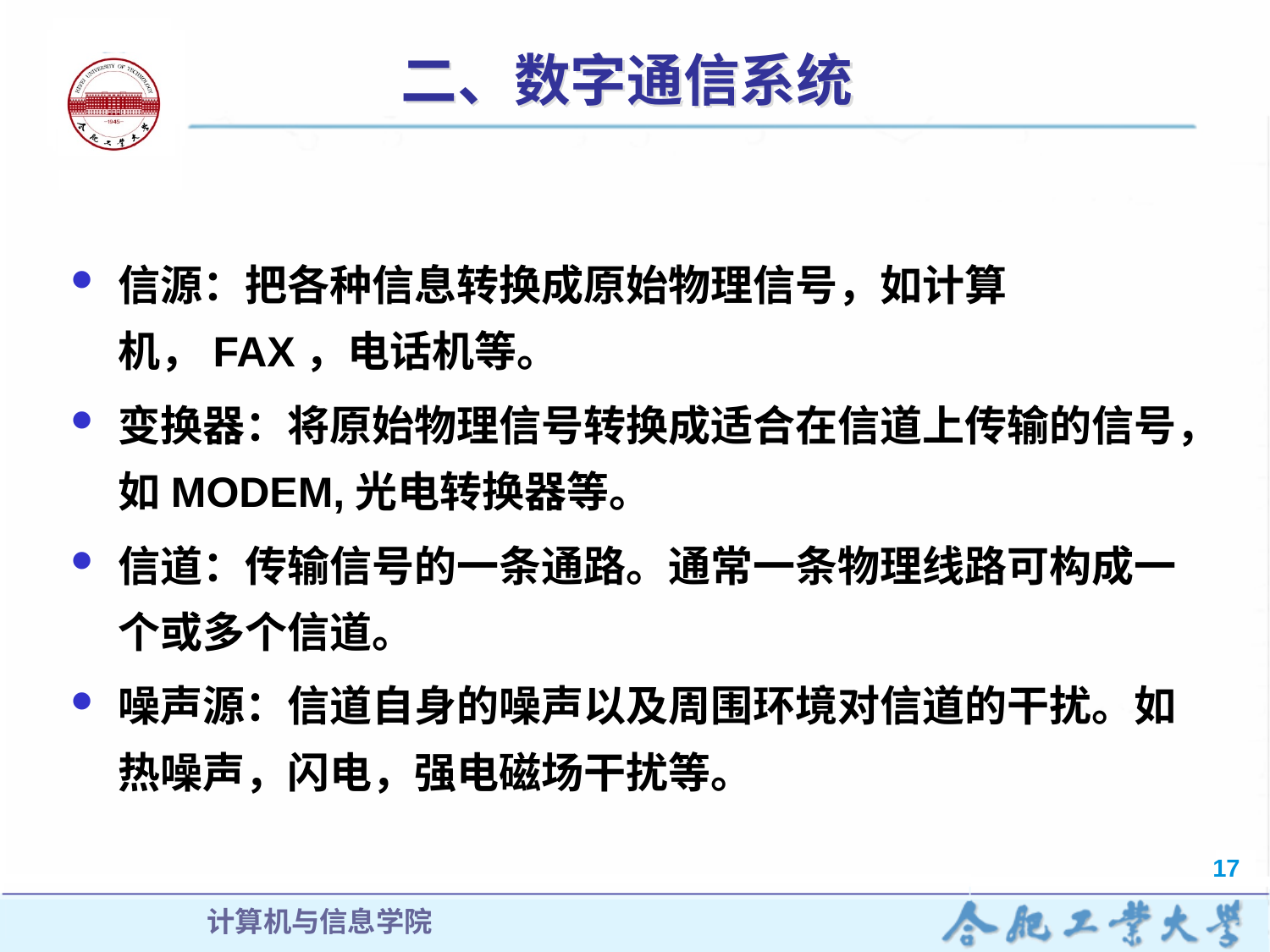

# 二、数字通信系统
信源：把各种信息转换成原始物理信号，如计算机，FAX，电话机等。
变换器：将原始物理信号转换成适合在信道上传输的信号，如MODEM,光电转换器等。
信道：传输信号的一条通路。通常一条物理线路可构成一个或多个信道。
噪声源：信道自身的噪声以及周围环境对信道的干扰。如热噪声，闪电，强电磁场干扰等。